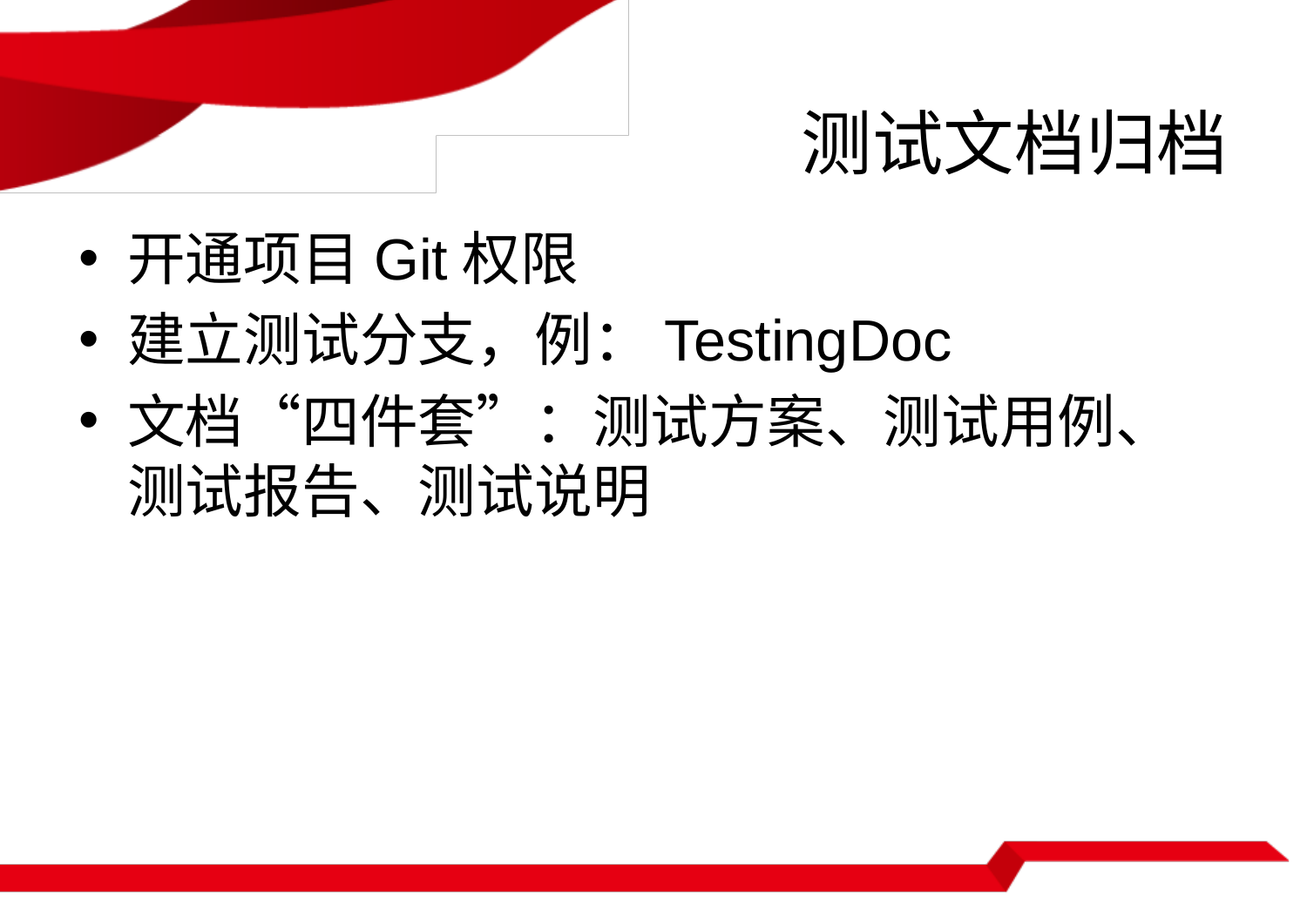

# 测试文档归档
开通项目Git权限
建立测试分支，例：TestingDoc
文档“四件套”：测试方案、测试用例、测试报告、测试说明